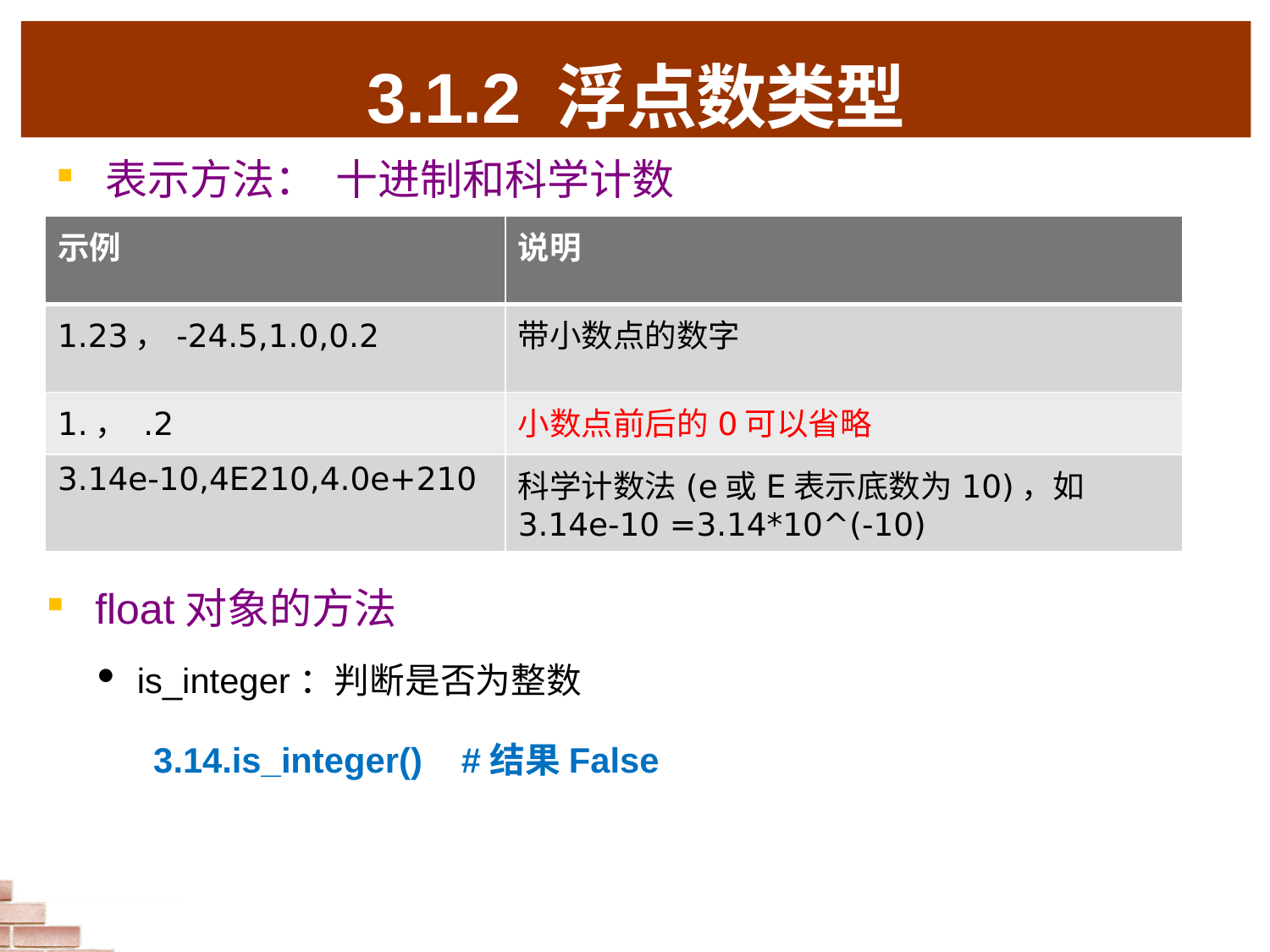

# 3.1.2 浮点数类型
表示方法：  十进制和科学计数
| 示例 | 说明 |
| --- | --- |
| 1.23，-24.5,1.0,0.2 | 带小数点的数字 |
| 1.， .2 | 小数点前后的0可以省略 |
| 3.14e-10,4E210,4.0e+210 | 科学计数法(e或E表示底数为10)，如3.14e-10 =3.14\*10^(-10) |
float对象的方法
is_integer：判断是否为整数
3.14.is_integer()    #结果False